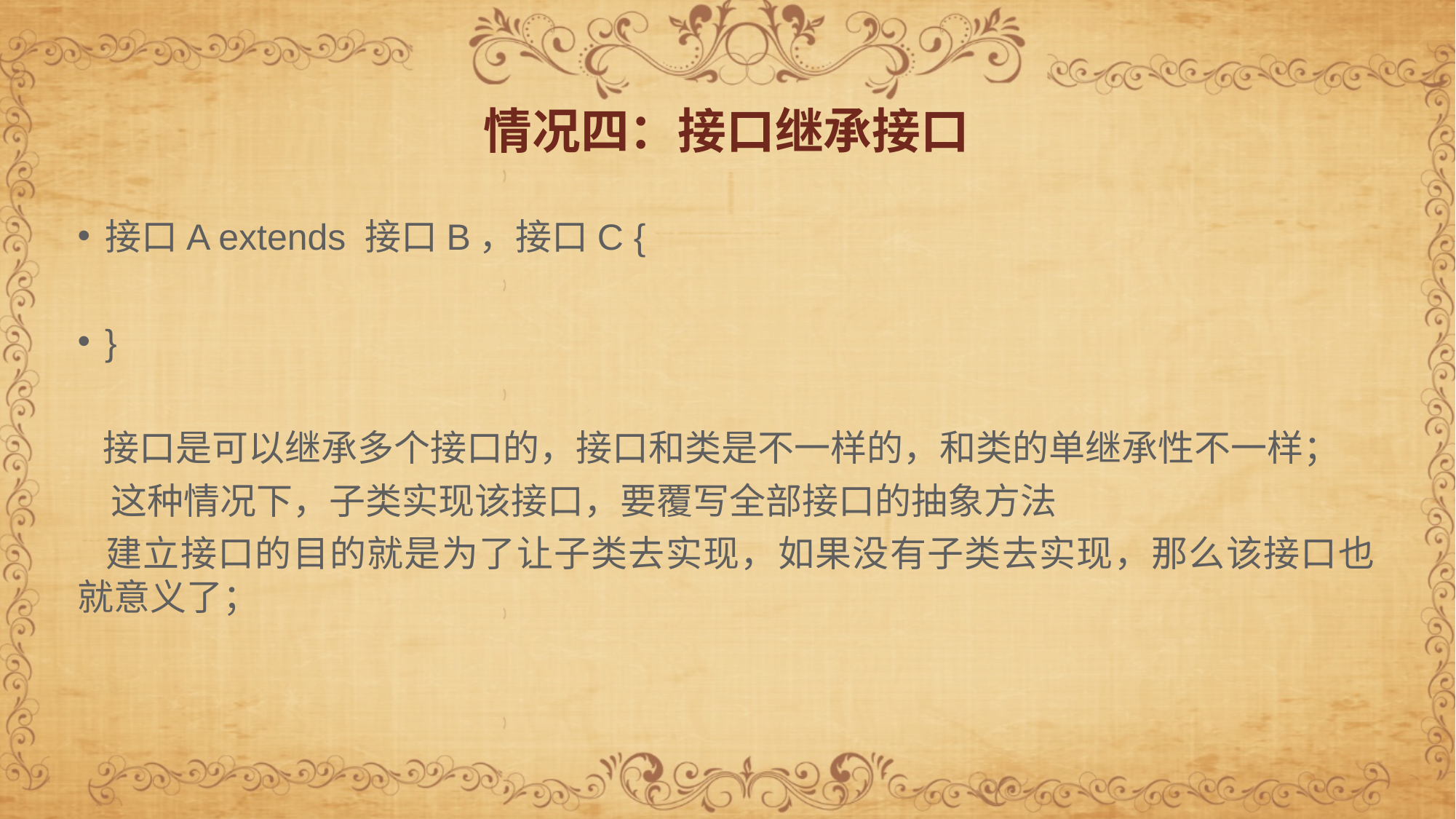

情况四：接口继承接口
接口A extends 接口B，接口C {

}

  接口是可以继承多个接口的，接口和类是不一样的，和类的单继承性不一样；
   这种情况下，子类实现该接口，要覆写全部接口的抽象方法
  建立接口的目的就是为了让子类去实现，如果没有子类去实现，那么该接口也就意义了；